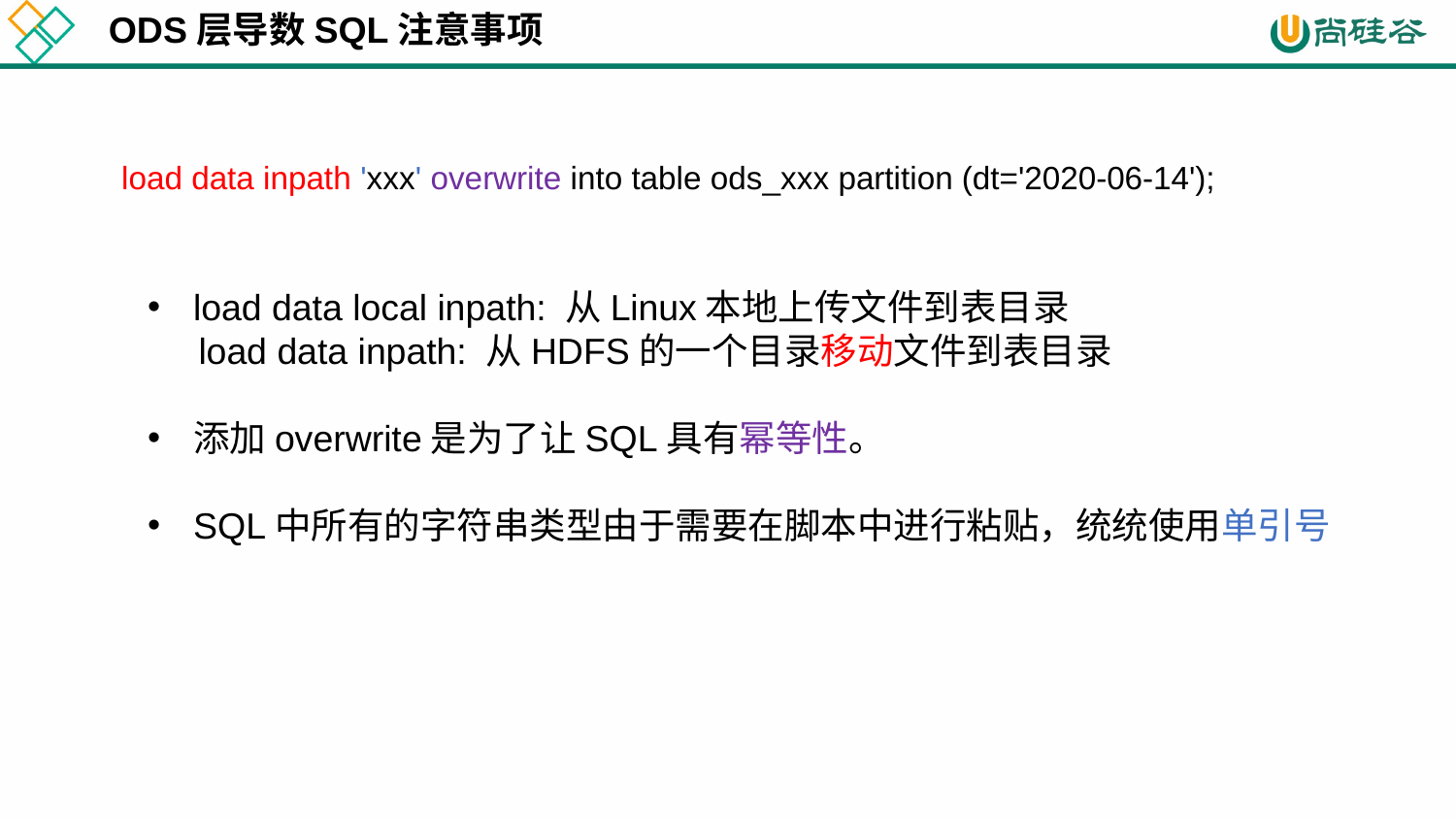

ODS层导数SQL注意事项
load data inpath 'xxx' overwrite into table ods_xxx partition (dt='2020-06-14');
load data local inpath: 从Linux本地上传文件到表目录
     load data inpath: 从HDFS的一个目录移动文件到表目录

添加overwrite是为了让SQL具有幂等性。

SQL中所有的字符串类型由于需要在脚本中进行粘贴，统统使用单引号